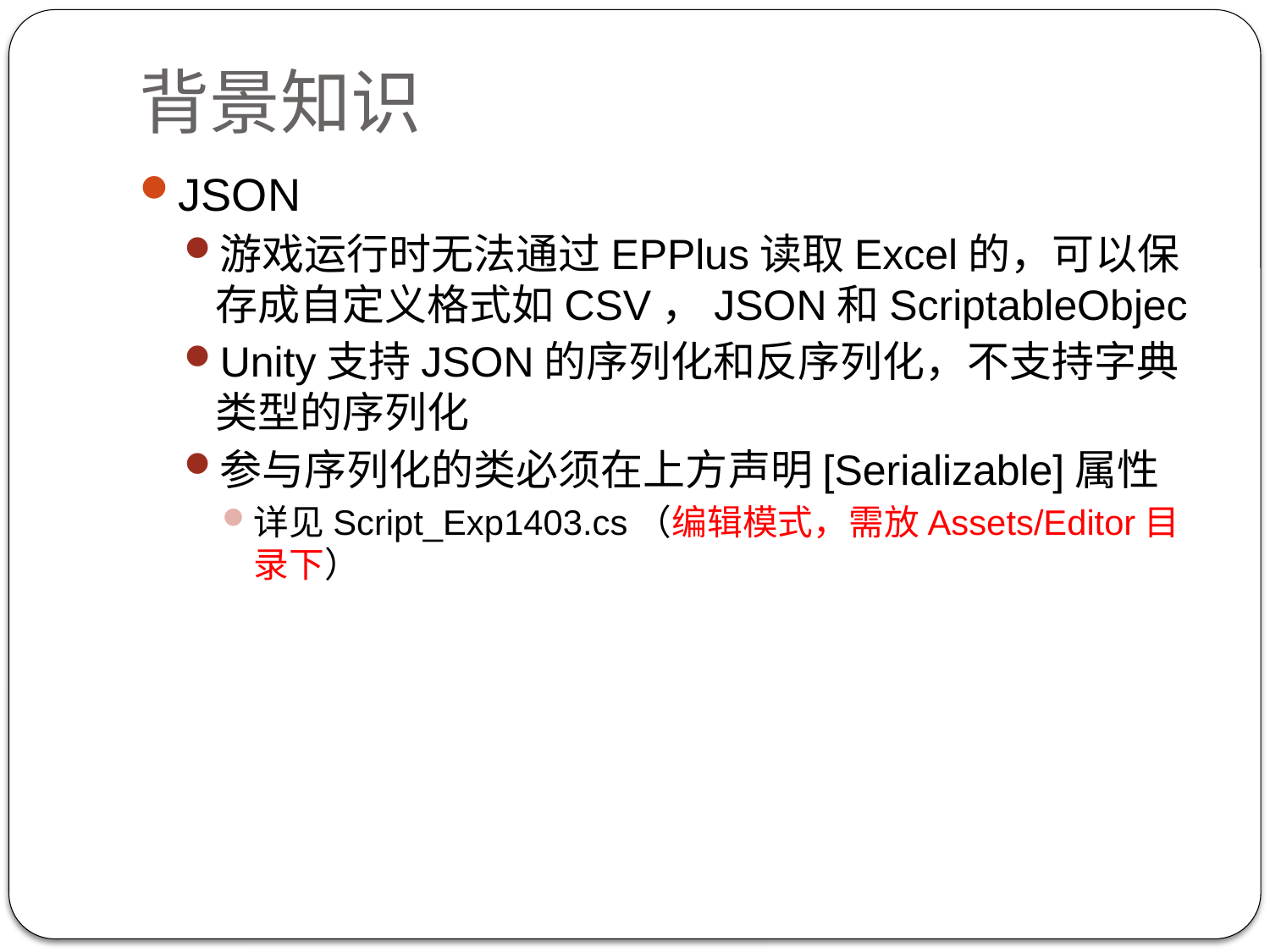

# 背景知识
JSON
游戏运行时无法通过EPPlus读取Excel的，可以保存成自定义格式如CSV，JSON和ScriptableObjec
Unity支持JSON的序列化和反序列化，不支持字典类型的序列化
参与序列化的类必须在上方声明[Serializable]属性
详见Script_Exp1403.cs（编辑模式，需放Assets/Editor目录下）